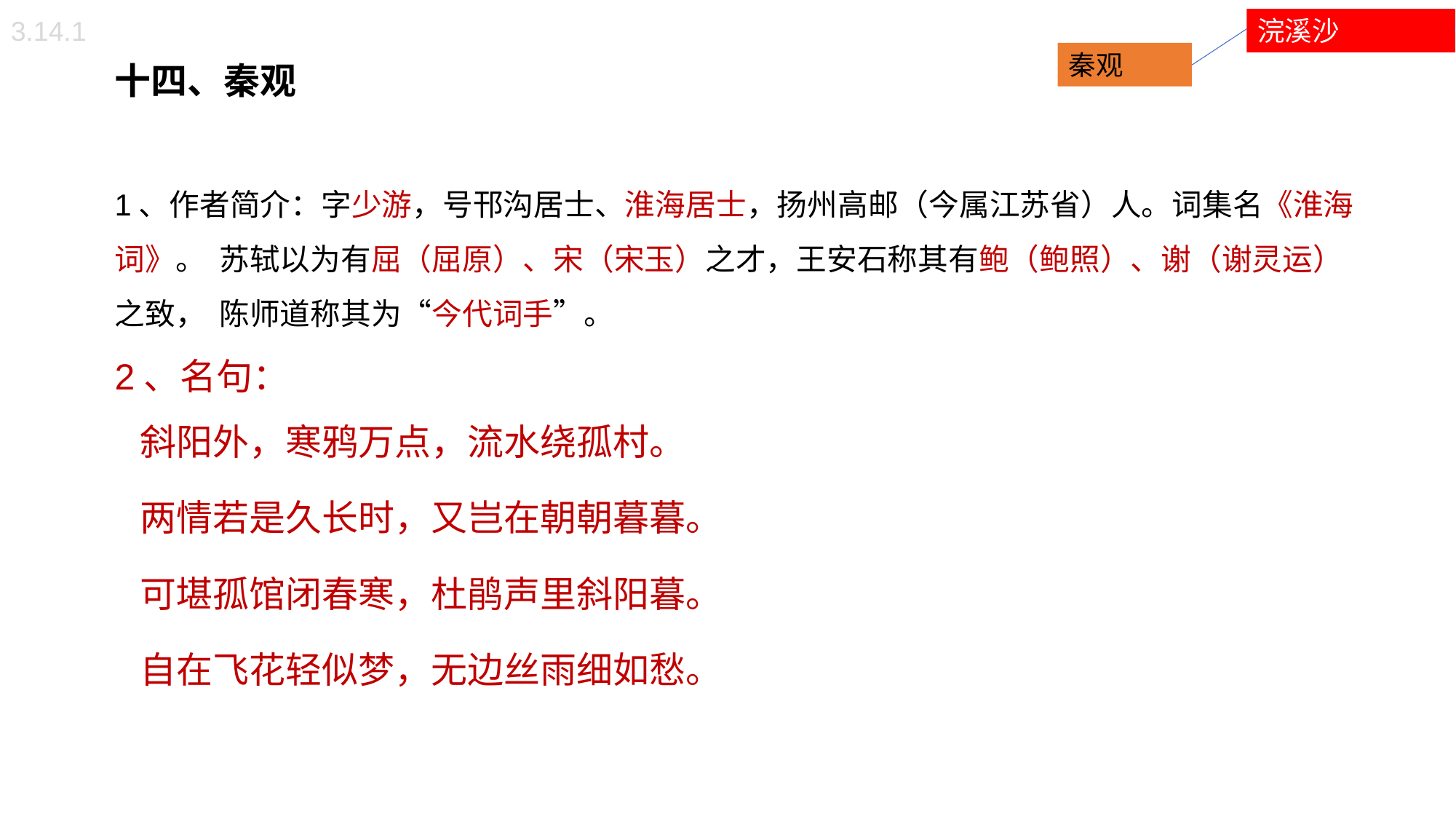

3.14.1
浣溪沙
十四、秦观

1、作者简介：字少游，号邗沟居士、淮海居士，扬州高邮（今属江苏省）人。词集名《淮海词》。  苏轼以为有屈（屈原）、宋（宋玉）之才，王安石称其有鲍（鲍照）、谢（谢灵运）之致，  陈师道称其为“今代词手”。
2、名句：
  斜阳外，寒鸦万点，流水绕孤村。
  两情若是久长时，又岂在朝朝暮暮。
  可堪孤馆闭春寒，杜鹃声里斜阳暮。
  自在飞花轻似梦，无边丝雨细如愁。
秦观